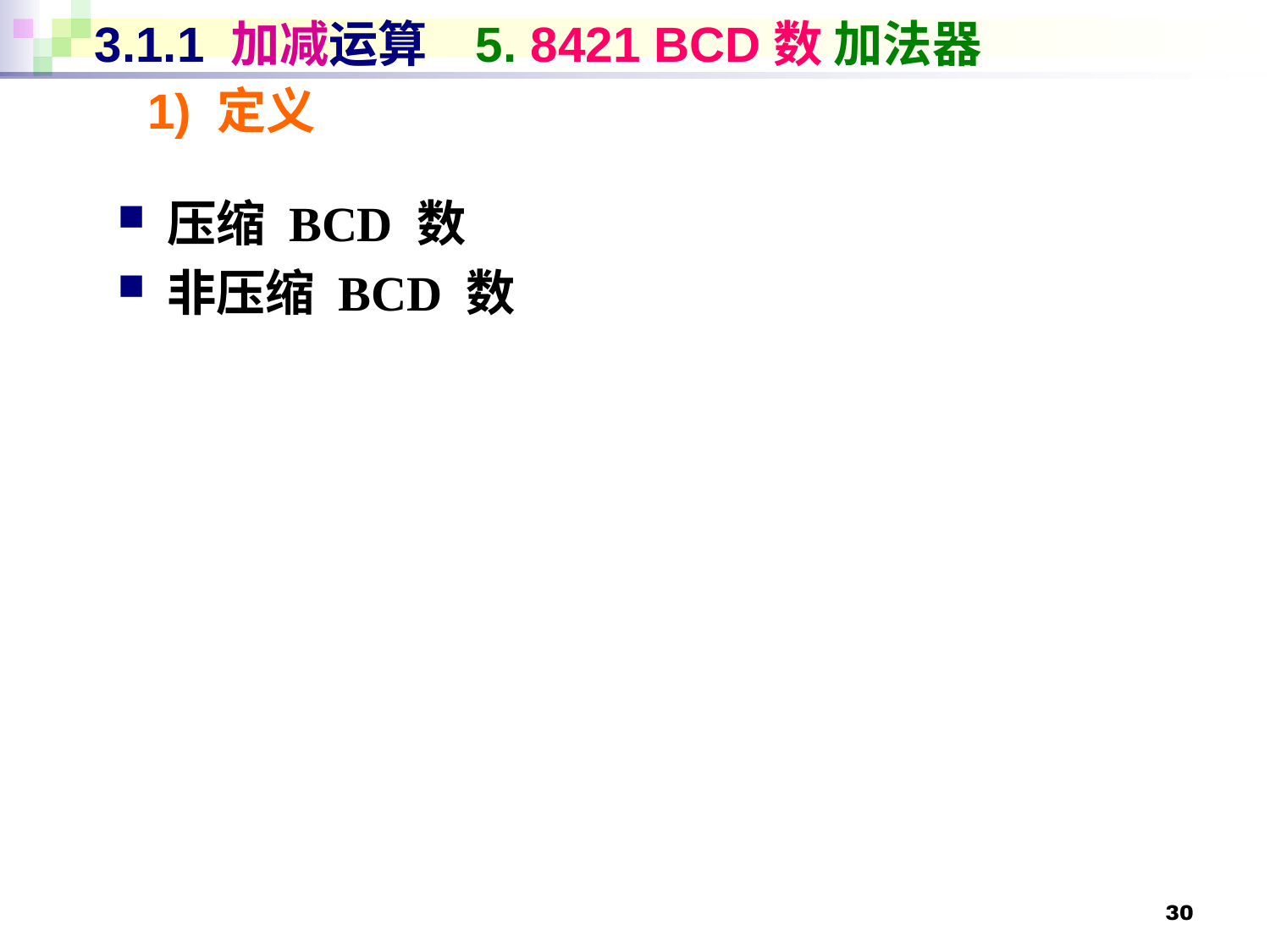

# 3.1.1 加减运算	5. 8421 BCD数 加法器
1) 定义
压缩 BCD 数
非压缩 BCD 数
30